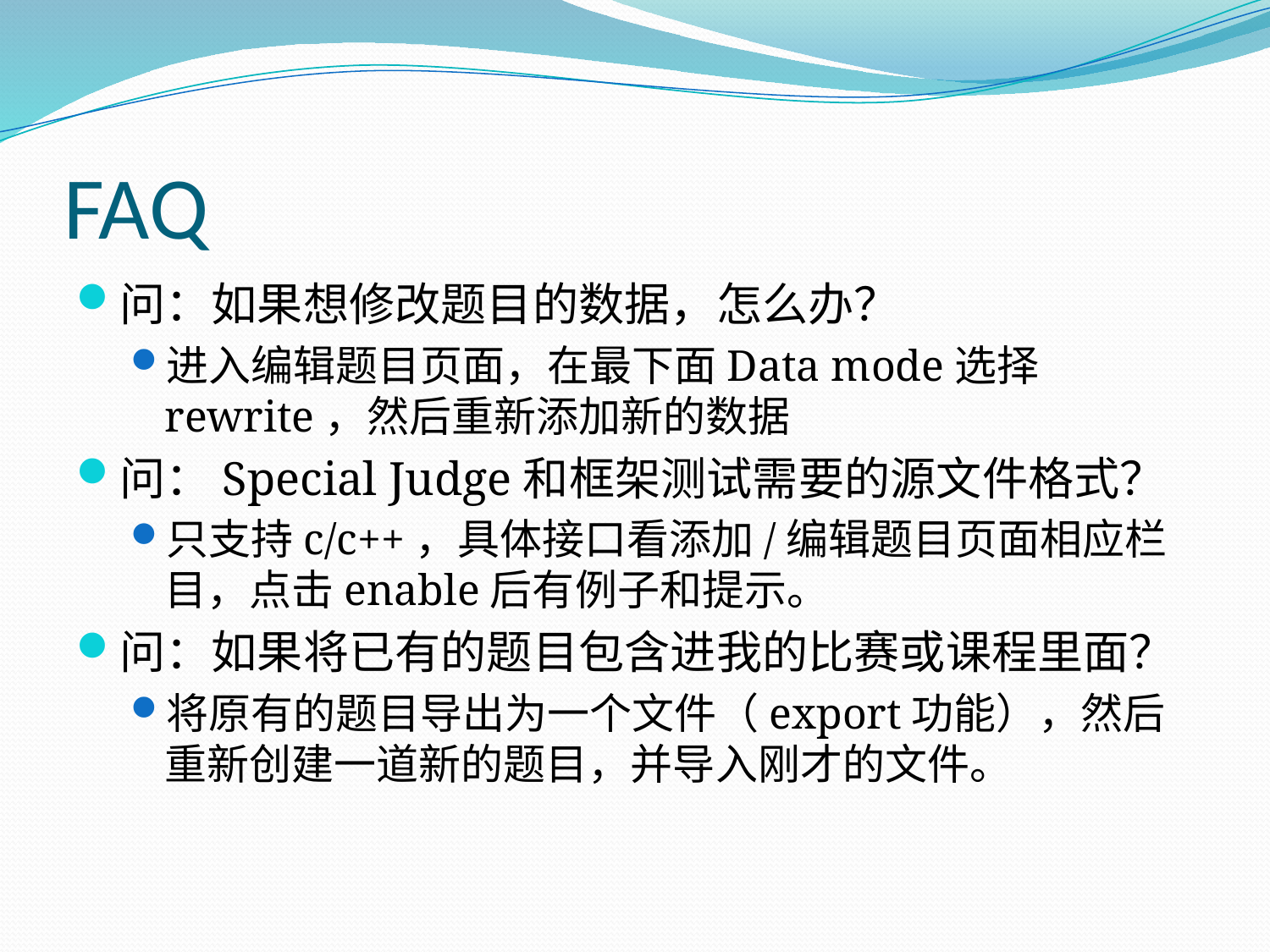

# FAQ
问：如果想修改题目的数据，怎么办？
进入编辑题目页面，在最下面Data mode选择rewrite，然后重新添加新的数据
问：Special Judge和框架测试需要的源文件格式？
只支持c/c++，具体接口看添加/编辑题目页面相应栏目，点击enable后有例子和提示。
问：如果将已有的题目包含进我的比赛或课程里面？
将原有的题目导出为一个文件（export功能），然后重新创建一道新的题目，并导入刚才的文件。